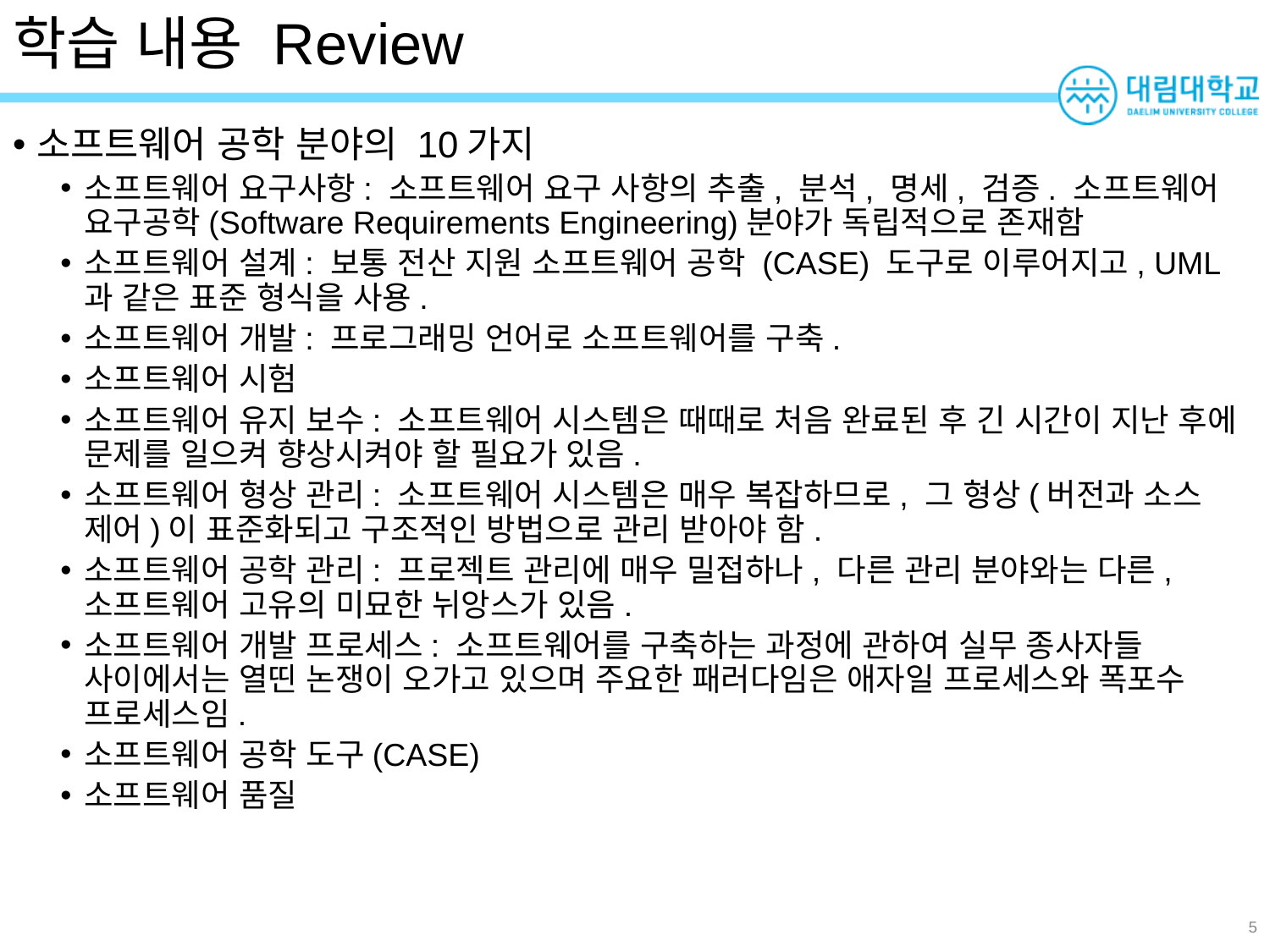

# 학습 내용 Review
소프트웨어 공학 분야의 10가지
소프트웨어 요구사항: 소프트웨어 요구 사항의 추출, 분석, 명세, 검증. 소프트웨어 요구공학(Software Requirements Engineering)분야가 독립적으로 존재함
소프트웨어 설계: 보통 전산 지원 소프트웨어 공학 (CASE) 도구로 이루어지고, UML과 같은 표준 형식을 사용.
소프트웨어 개발: 프로그래밍 언어로 소프트웨어를 구축.
소프트웨어 시험
소프트웨어 유지 보수: 소프트웨어 시스템은 때때로 처음 완료된 후 긴 시간이 지난 후에 문제를 일으켜 향상시켜야 할 필요가 있음.
소프트웨어 형상 관리: 소프트웨어 시스템은 매우 복잡하므로, 그 형상(버전과 소스 제어)이 표준화되고 구조적인 방법으로 관리 받아야 함.
소프트웨어 공학 관리: 프로젝트 관리에 매우 밀접하나, 다른 관리 분야와는 다른, 소프트웨어 고유의 미묘한 뉘앙스가 있음.
소프트웨어 개발 프로세스: 소프트웨어를 구축하는 과정에 관하여 실무 종사자들 사이에서는 열띤 논쟁이 오가고 있으며 주요한 패러다임은 애자일 프로세스와 폭포수 프로세스임.
소프트웨어 공학 도구(CASE)
소프트웨어 품질

5